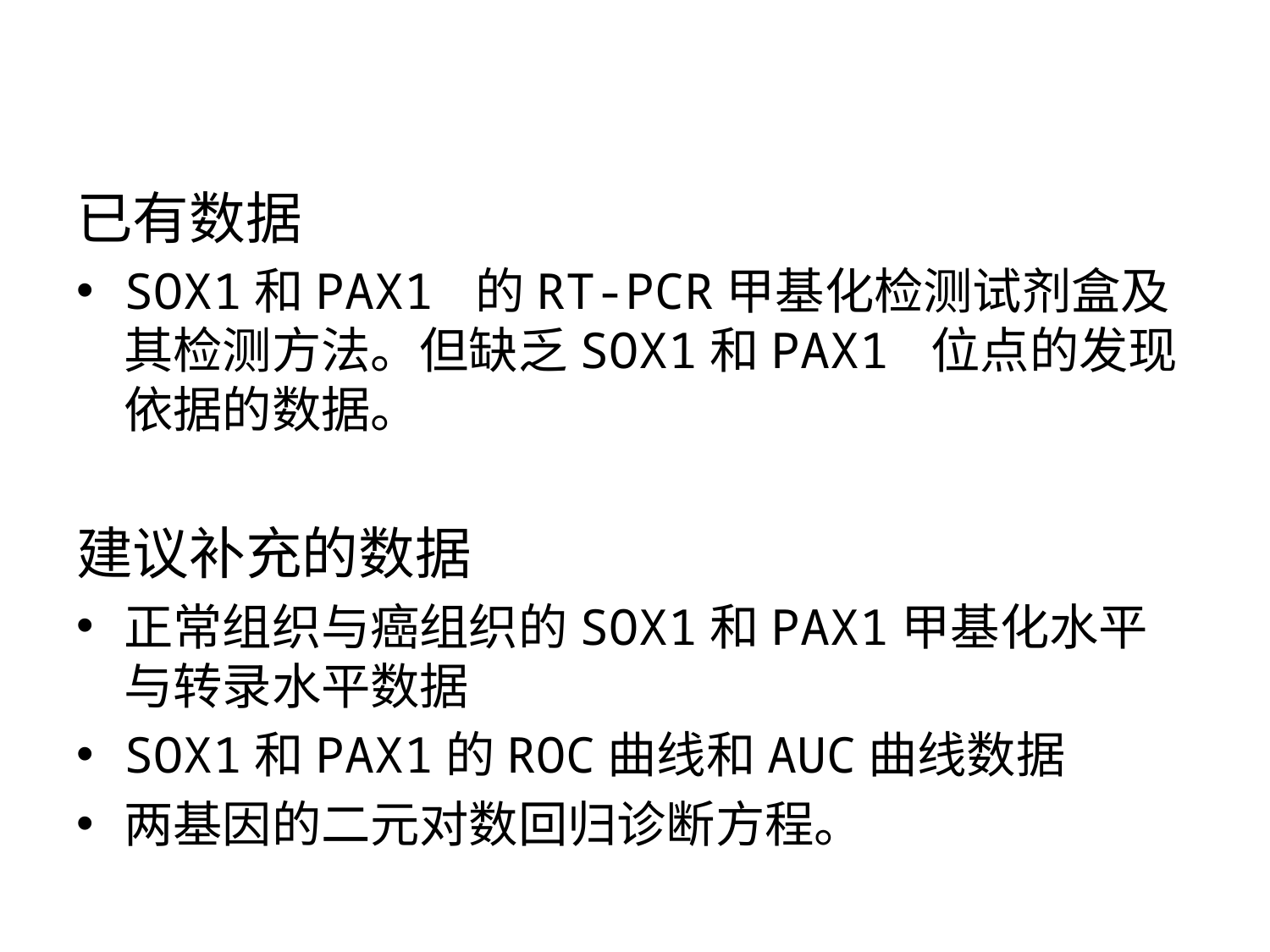

已有数据
SOX1和PAX1 的RT-PCR甲基化检测试剂盒及其检测方法。但缺乏SOX1和PAX1 位点的发现依据的数据。

建议补充的数据
正常组织与癌组织的SOX1和PAX1甲基化水平与转录水平数据
SOX1和PAX1的ROC曲线和AUC曲线数据
两基因的二元对数回归诊断方程。